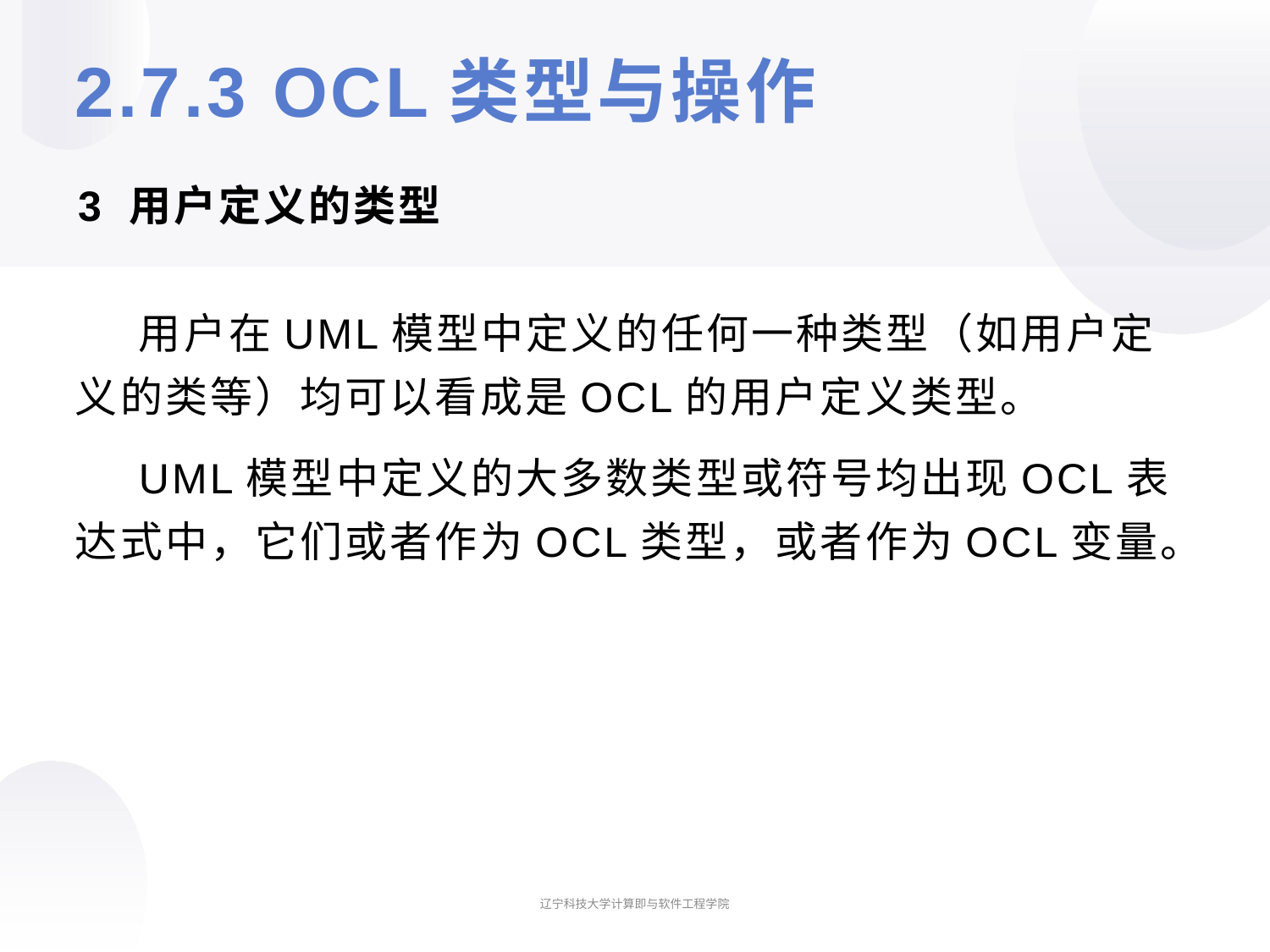

# 2.7.3 OCL类型与操作
3 用户定义的类型

用户在UML模型中定义的任何一种类型（如用户定义的类等）均可以看成是OCL的用户定义类型。
UML模型中定义的大多数类型或符号均出现OCL表达式中，它们或者作为OCL类型，或者作为OCL变量。

辽宁科技大学计算即与软件工程学院
128